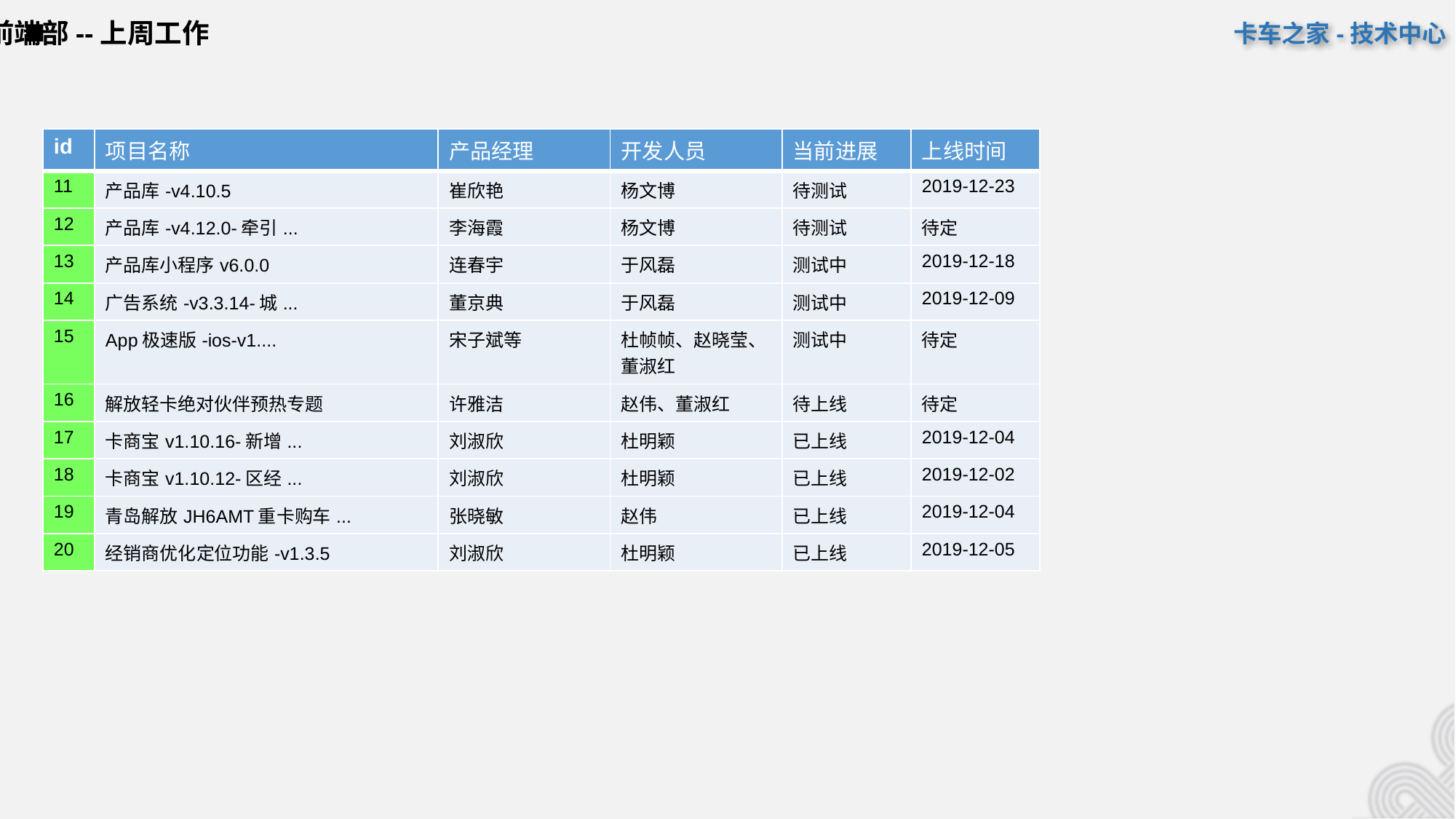

前端部--上周工作
| id | 项目名称 | 产品经理 | 开发人员 | 当前进展 | 上线时间 |
| --- | --- | --- | --- | --- | --- |
| 11 | 产品库-v4.10.5 | 崔欣艳 | 杨文博 | 待测试 | 2019-12-23 |
| 12 | 产品库-v4.12.0-牵引... | 李海霞 | 杨文博 | 待测试 | 待定 |
| 13 | 产品库小程序v6.0.0 | 连春宇 | 于风磊 | 测试中 | 2019-12-18 |
| 14 | 广告系统-v3.3.14-城... | 董京典 | 于风磊 | 测试中 | 2019-12-09 |
| 15 | App极速版-ios-v1.... | 宋子斌等 | 杜帧帧、赵晓莹、董淑红 | 测试中 | 待定 |
| 16 | 解放轻卡绝对伙伴预热专题 | 许雅洁 | 赵伟、董淑红 | 待上线 | 待定 |
| 17 | 卡商宝v1.10.16-新增... | 刘淑欣 | 杜明颖 | 已上线 | 2019-12-04 |
| 18 | 卡商宝v1.10.12-区经... | 刘淑欣 | 杜明颖 | 已上线 | 2019-12-02 |
| 19 | 青岛解放JH6AMT重卡购车... | 张晓敏 | 赵伟 | 已上线 | 2019-12-04 |
| 20 | 经销商优化定位功能-v1.3.5 | 刘淑欣 | 杜明颖 | 已上线 | 2019-12-05 |